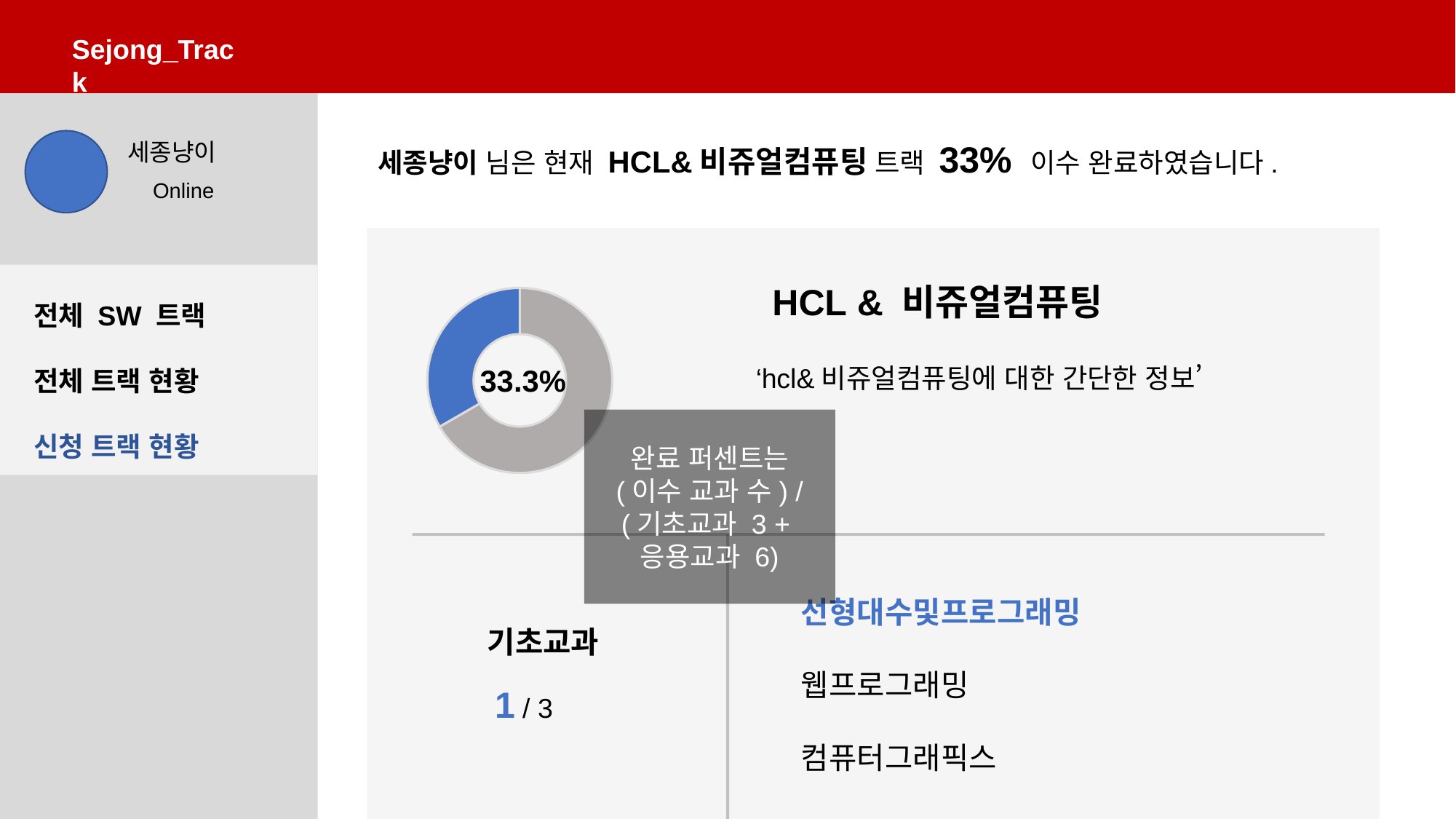

Sejong_Track

세종냥이
세종냥이 님은 현재 HCL&비쥬얼컴퓨팅 트랙 33% 이수 완료하였습니다.
Online

### Chart

| Category | 판매 |
|---|---|
| 1분기 | 2.0 |
| 2분기 | 1.0 |
HCL & 비쥬얼컴퓨팅
전체 SW 트랙

전체 트랙 현황

신청 트랙 현황
‘hcl&비쥬얼컴퓨팅에 대한 간단한 정보’
33.3%
완료 퍼센트는
(이수 교과 수) /
(기초교과 3 +
응용교과 6)
선형대수및프로그래밍
웹프로그래밍
컴퓨터그래픽스
기초교과
 1 / 3